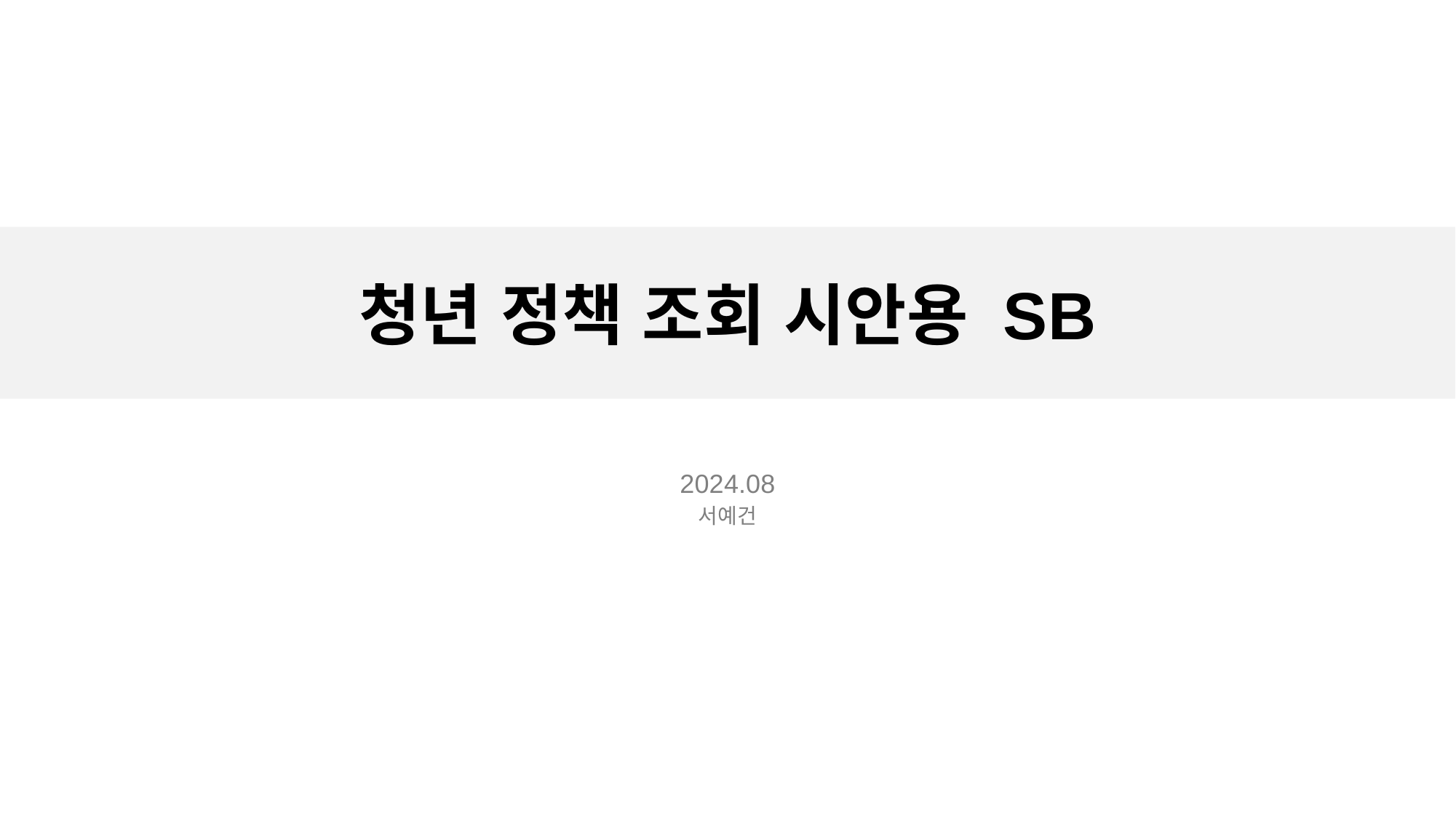

청년 정책 조회 시안용 SB
2024.08
서예건